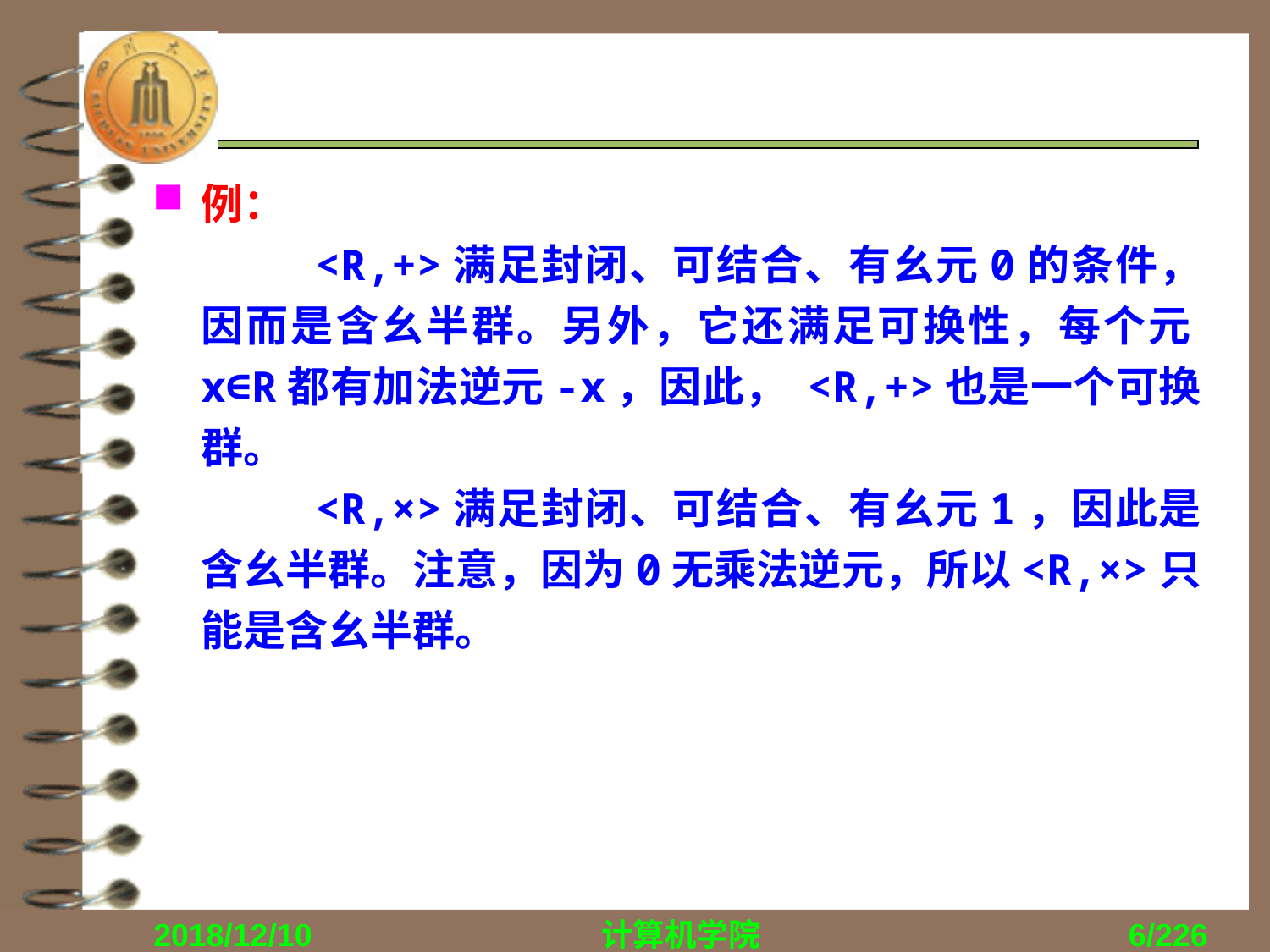

#
例：
      <R,+>满足封闭、可结合、有幺元0的条件，因而是含幺半群。另外，它还满足可换性，每个元x∈R都有加法逆元-x，因此， <R,+>也是一个可换群。
      <R,×>满足封闭、可结合、有幺元1，因此是含幺半群。注意，因为0无乘法逆元，所以<R,×>只能是含幺半群。
2018/12/10
计算机学院
6/226